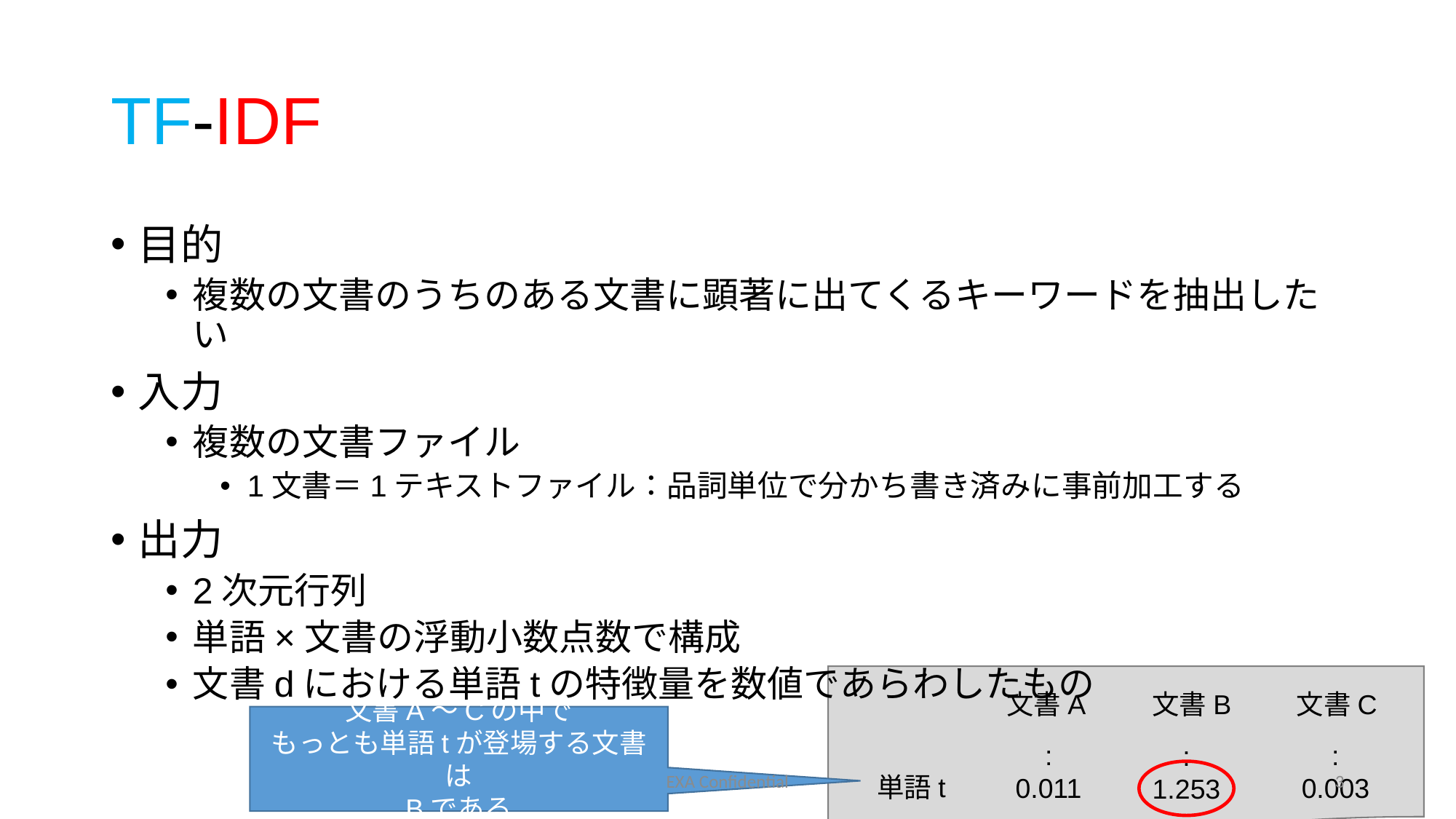

# TF-IDF
目的
複数の文書のうちのある文書に顕著に出てくるキーワードを抽出したい
入力
複数の文書ファイル
1文書＝1テキストファイル：品詞単位で分かち書き済みに事前加工する
出力
2次元行列
単語×文書の浮動小数点数で構成
文書dにおける単語tの特徴量を数値であらわしたもの

文書A
文書B
文書C
文書A～Cの中で
もっとも単語tが登場する文書は
Bである
:
0.011
:
0.003
:
1.253
EXA Confidential
3

単語t